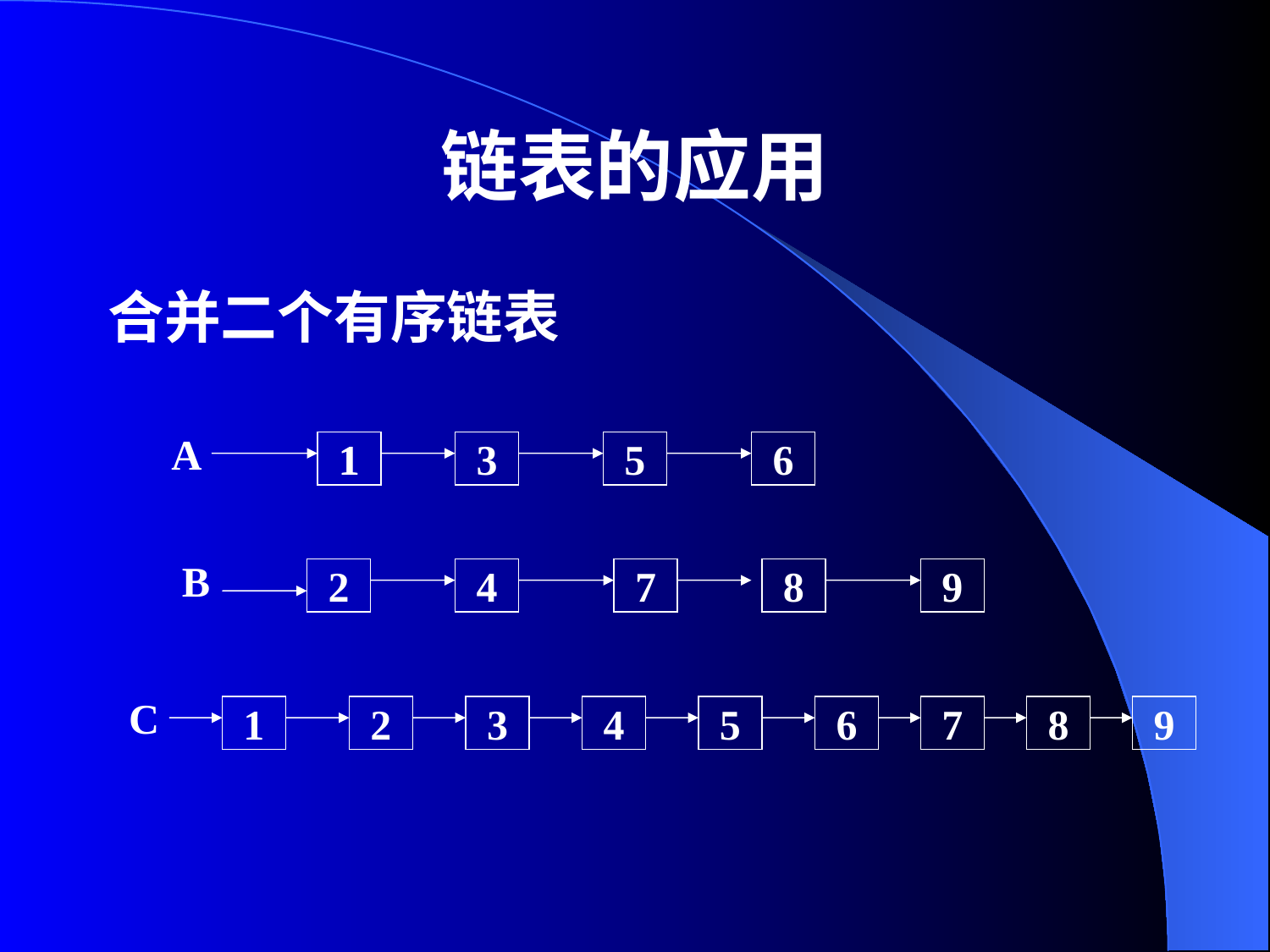

# 链表的应用
合并二个有序链表
A
1
3
5
6

1
B
2
4
7
8
9

C
1
2
3
4
5
6
7
8
9